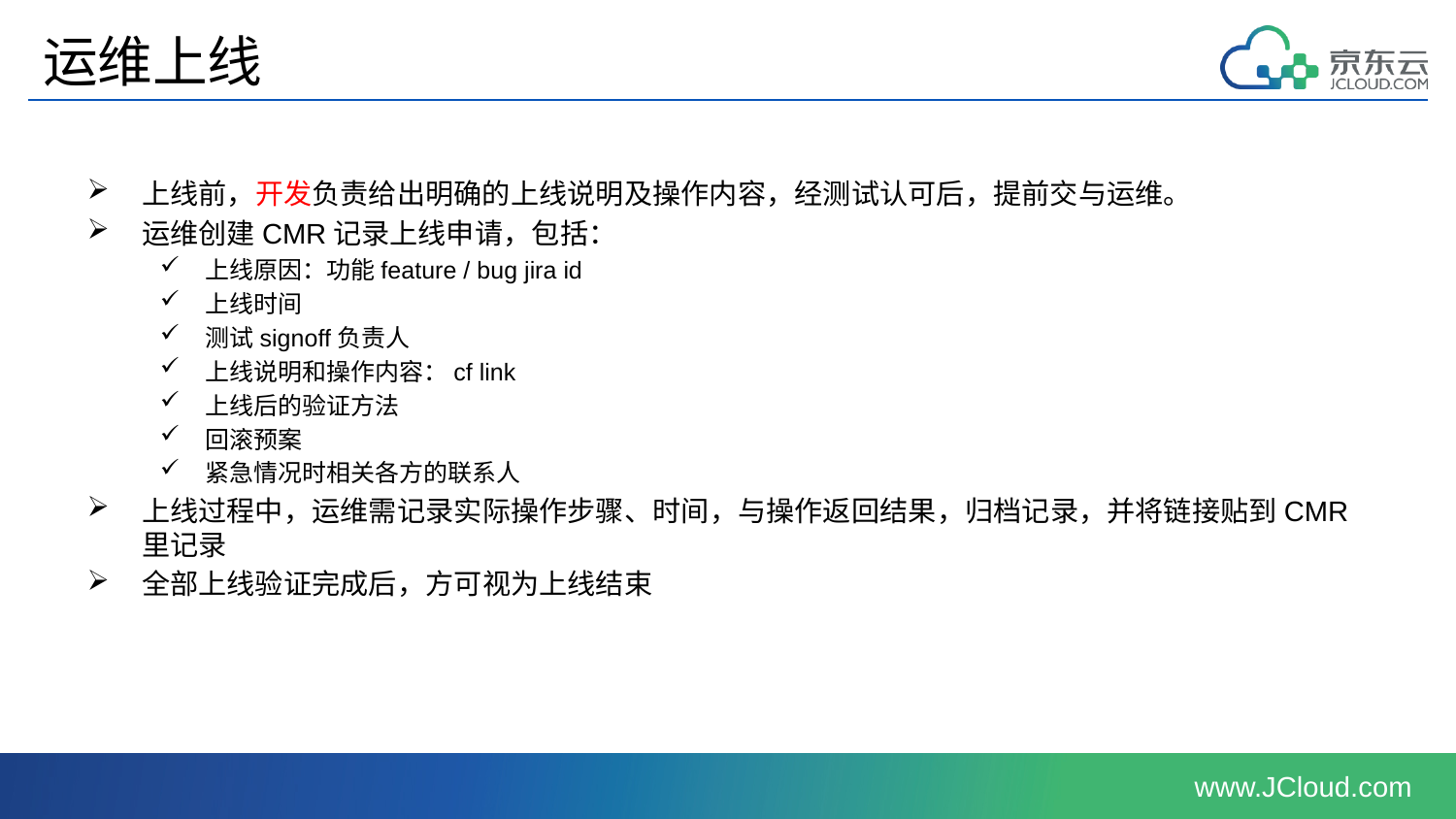

# 运维上线
上线前，开发负责给出明确的上线说明及操作内容，经测试认可后，提前交与运维。
运维创建CMR记录上线申请，包括：
上线原因：功能feature / bug jira id
上线时间
测试signoff负责人
上线说明和操作内容：cf link
上线后的验证方法
回滚预案
紧急情况时相关各方的联系人
上线过程中，运维需记录实际操作步骤、时间，与操作返回结果，归档记录，并将链接贴到CMR里记录
全部上线验证完成后，方可视为上线结束